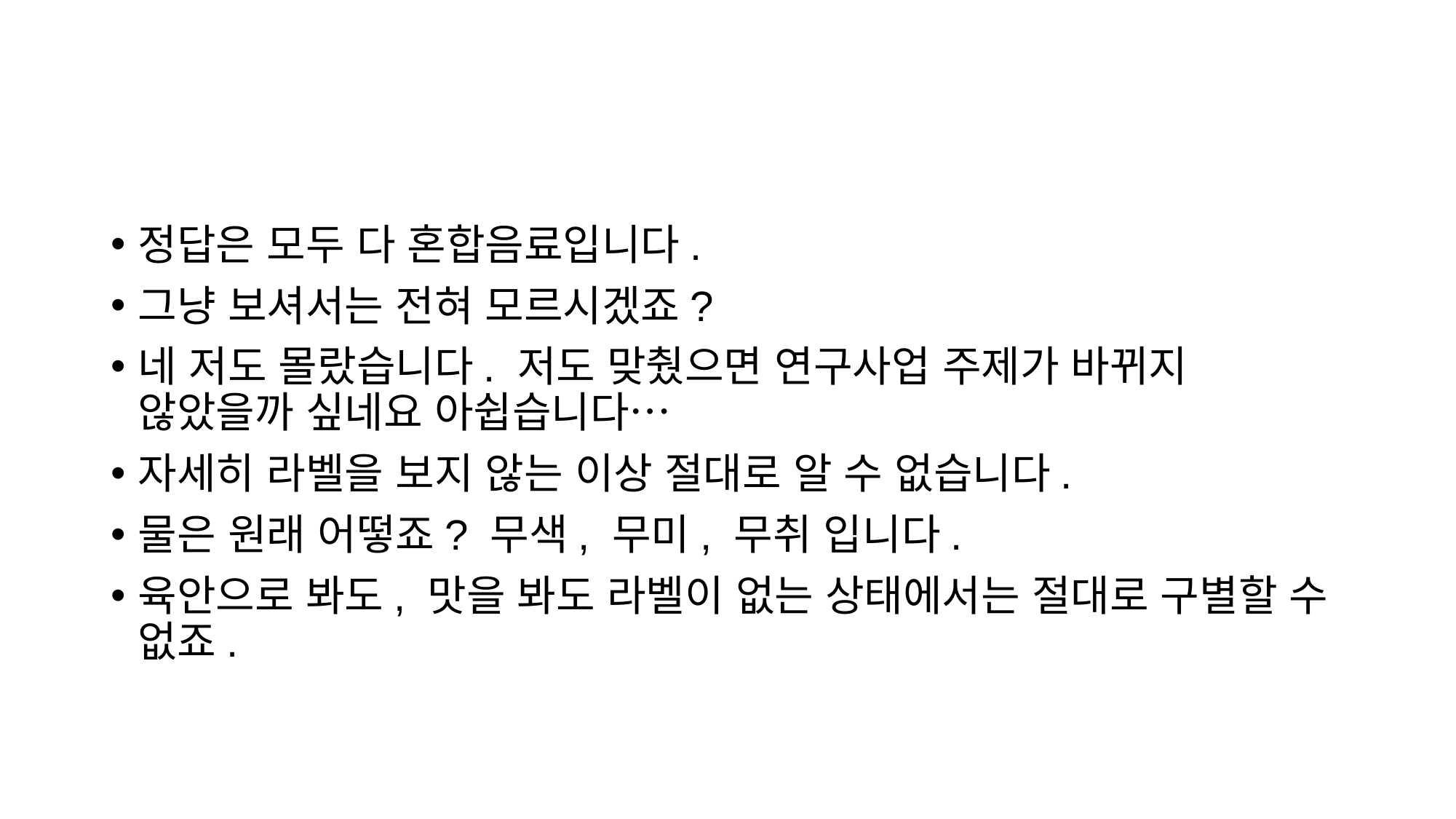

#
정답은 모두 다 혼합음료입니다.
그냥 보셔서는 전혀 모르시겠죠?
네 저도 몰랐습니다. 저도 맞췄으면 연구사업 주제가 바뀌지 않았을까 싶네요 아쉽습니다…
자세히 라벨을 보지 않는 이상 절대로 알 수 없습니다.
물은 원래 어떻죠? 무색, 무미, 무취 입니다.
육안으로 봐도, 맛을 봐도 라벨이 없는 상태에서는 절대로 구별할 수 없죠.